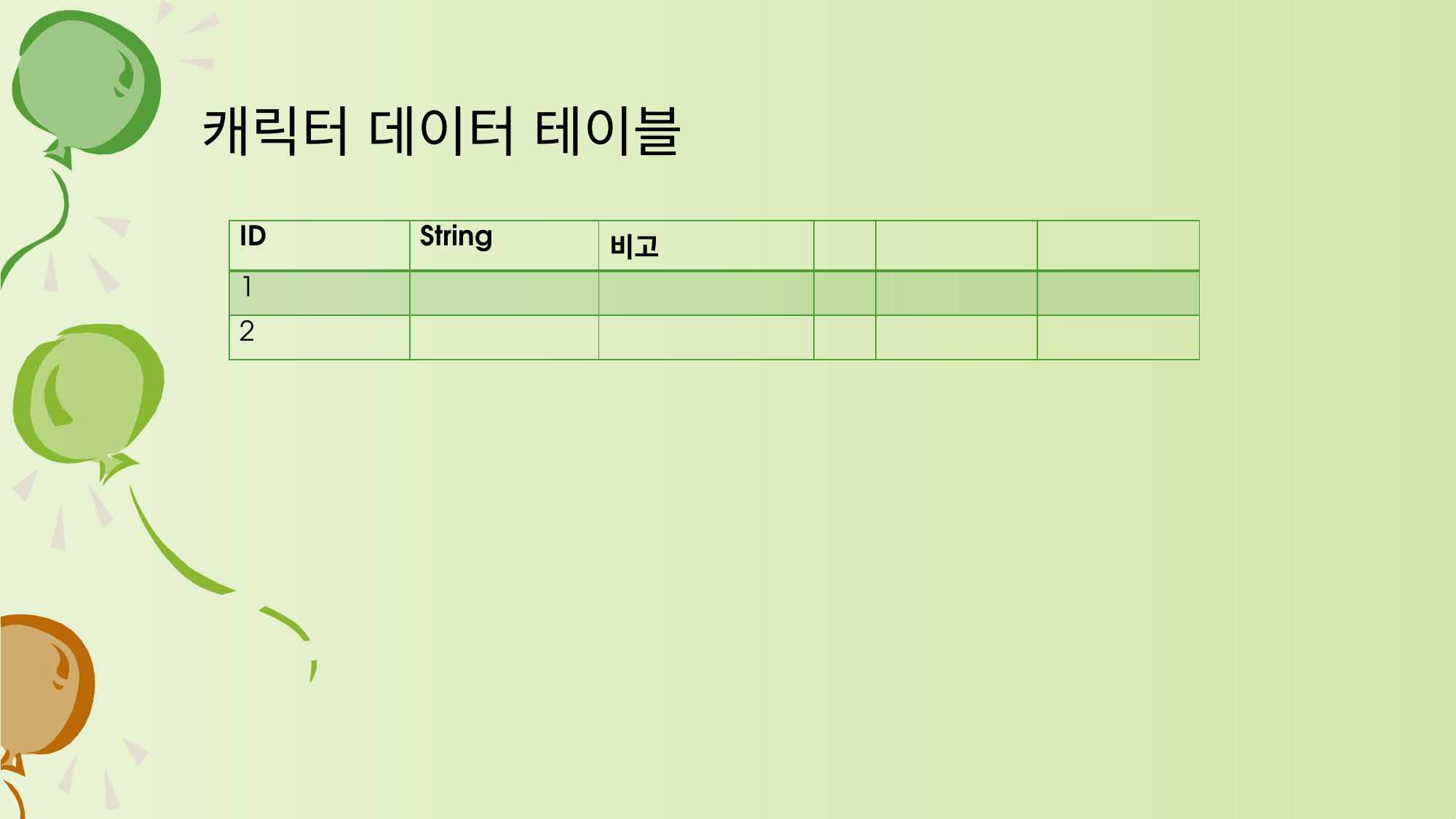

# 캐릭터 데이터 테이블
| ID | String | 비고 |  |  |  |
| --- | --- | --- | --- | --- | --- |
| 1 |  |  |  |  |  |
| 2 |  |  |  |  |  |